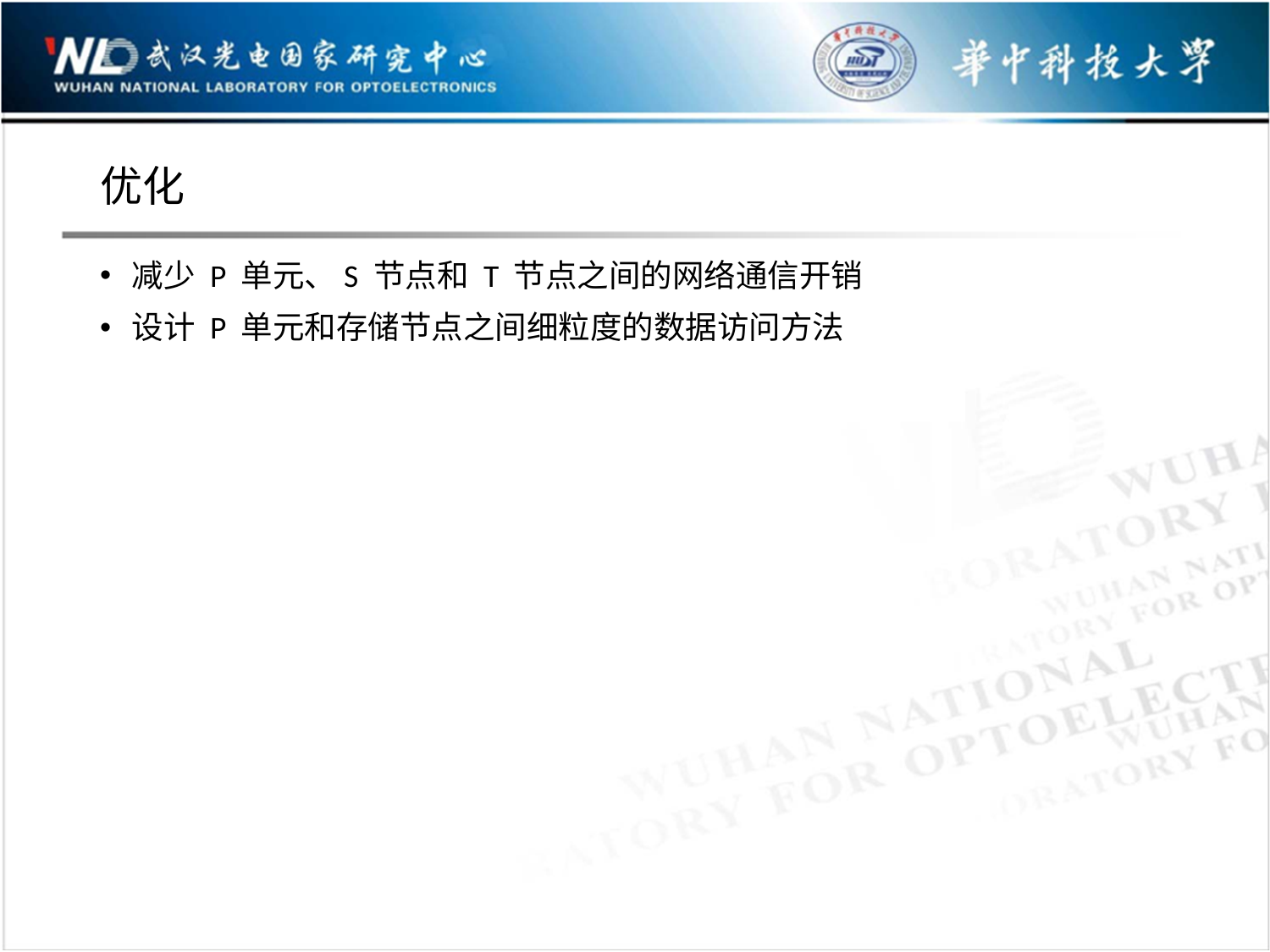

# 优化
减少 P 单元、S 节点和 T 节点之间的网络通信开销
设计 P 单元和存储节点之间细粒度的数据访问方法